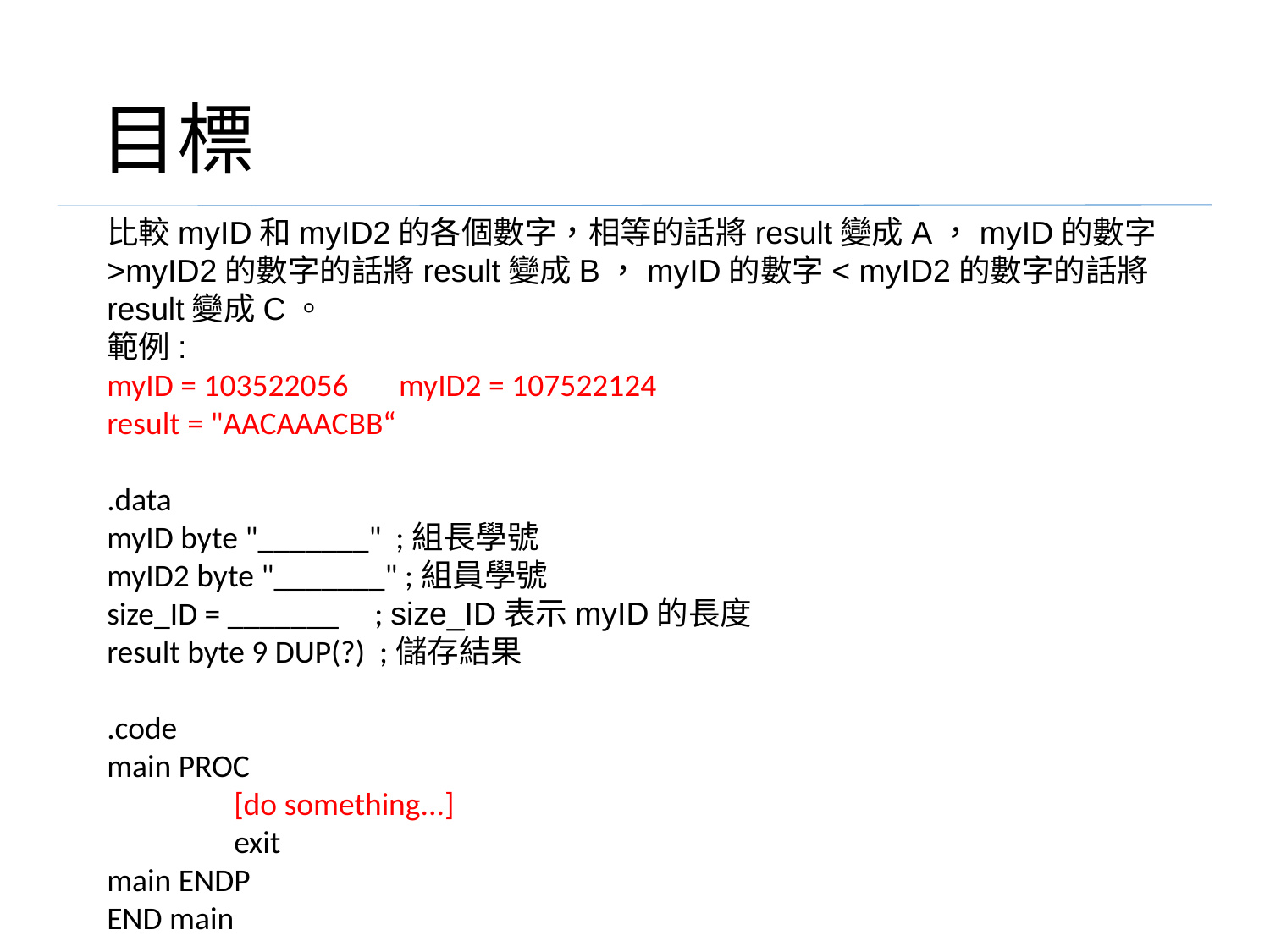

# 目標
比較myID和myID2的各個數字，相等的話將result變成A，myID的數字>myID2的數字的話將result變成B，myID的數字< myID2的數字的話將result變成C。
範例:
myID = 103522056       myID2 = 107522124
result = "AACAAACBB“

.data
myID byte "_______"  ;組長學號
myID2 byte "_______" ;組員學號
size_ID = _______     ; size_ID表示myID的長度
result byte 9 DUP(?)  ;儲存結果

.code
main PROC
	[do something...]
	exit
main ENDP
END main